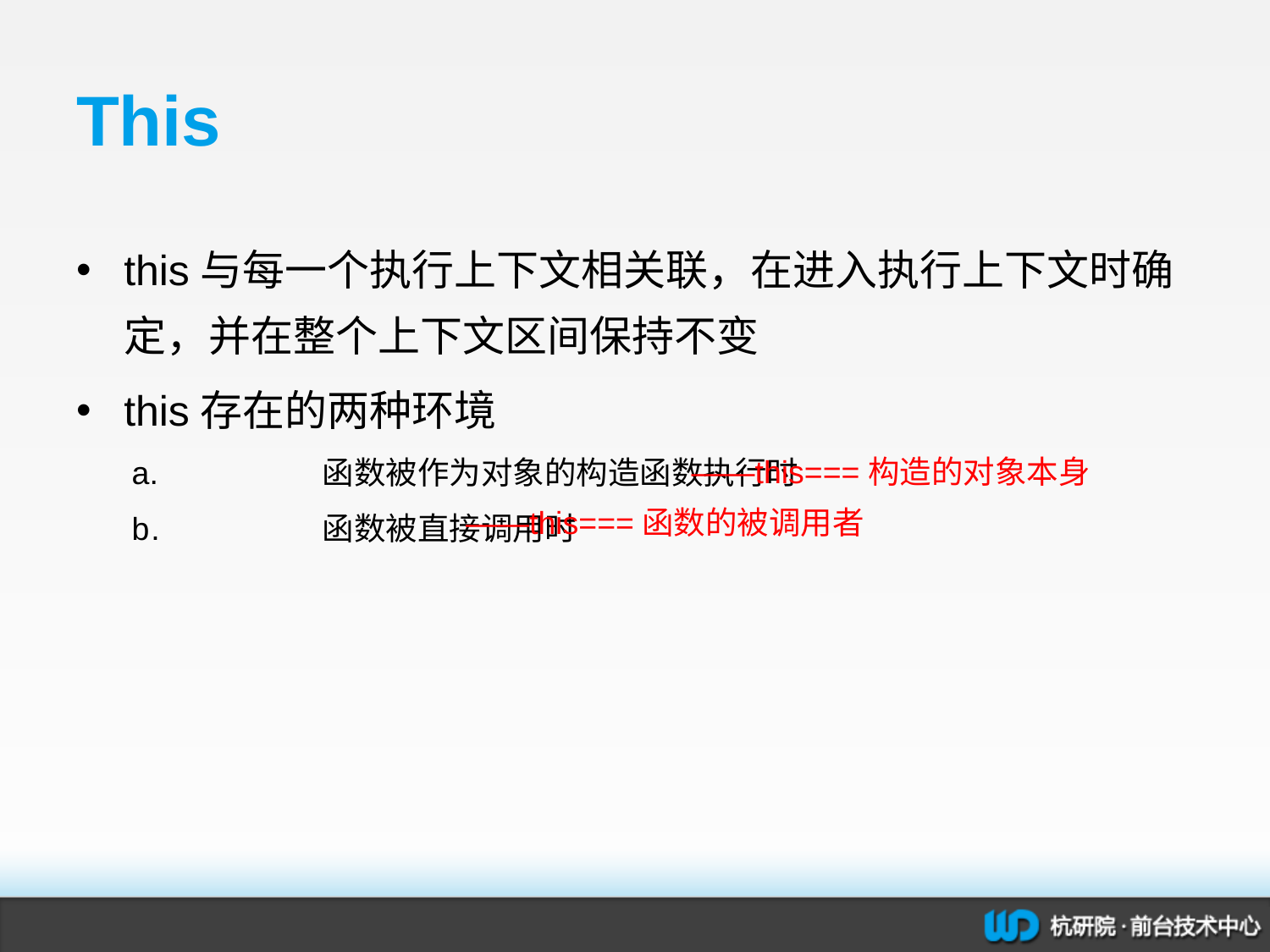

# This
this与每一个执行上下文相关联，在进入执行上下文时确定，并在整个上下文区间保持不变
this存在的两种环境
	函数被作为对象的构造函数执行时
	函数被直接调用时

——this===构造的对象本身
——this===函数的被调用者